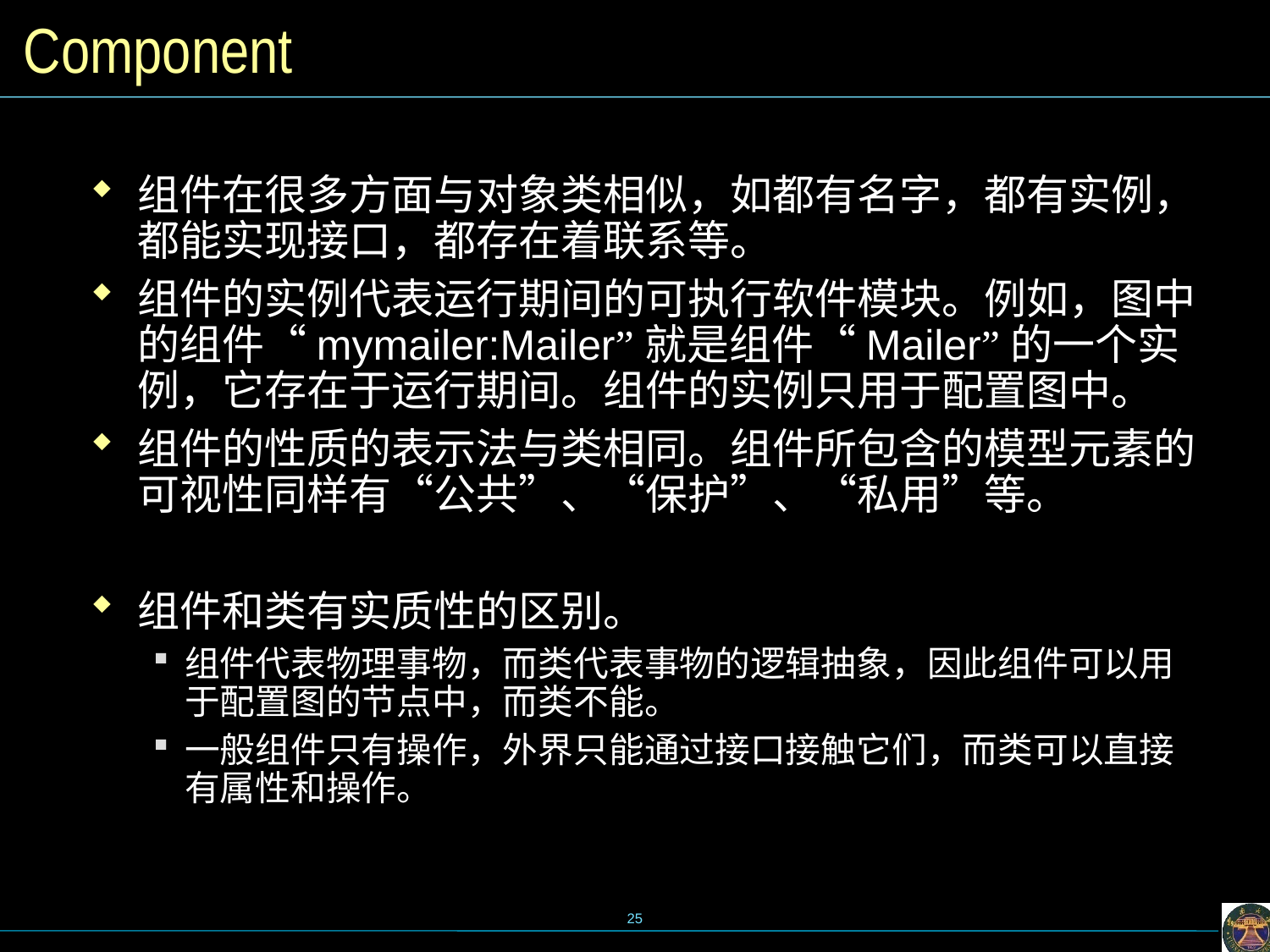

# Component
组件在很多方面与对象类相似，如都有名字，都有实例，都能实现接口，都存在着联系等。
组件的实例代表运行期间的可执行软件模块。例如，图中的组件“mymailer:Mailer”就是组件“Mailer”的一个实例，它存在于运行期间。组件的实例只用于配置图中。
组件的性质的表示法与类相同。组件所包含的模型元素的可视性同样有“公共”、“保护”、“私用”等。

组件和类有实质性的区别。
组件代表物理事物，而类代表事物的逻辑抽象，因此组件可以用于配置图的节点中，而类不能。
一般组件只有操作，外界只能通过接口接触它们，而类可以直接有属性和操作。